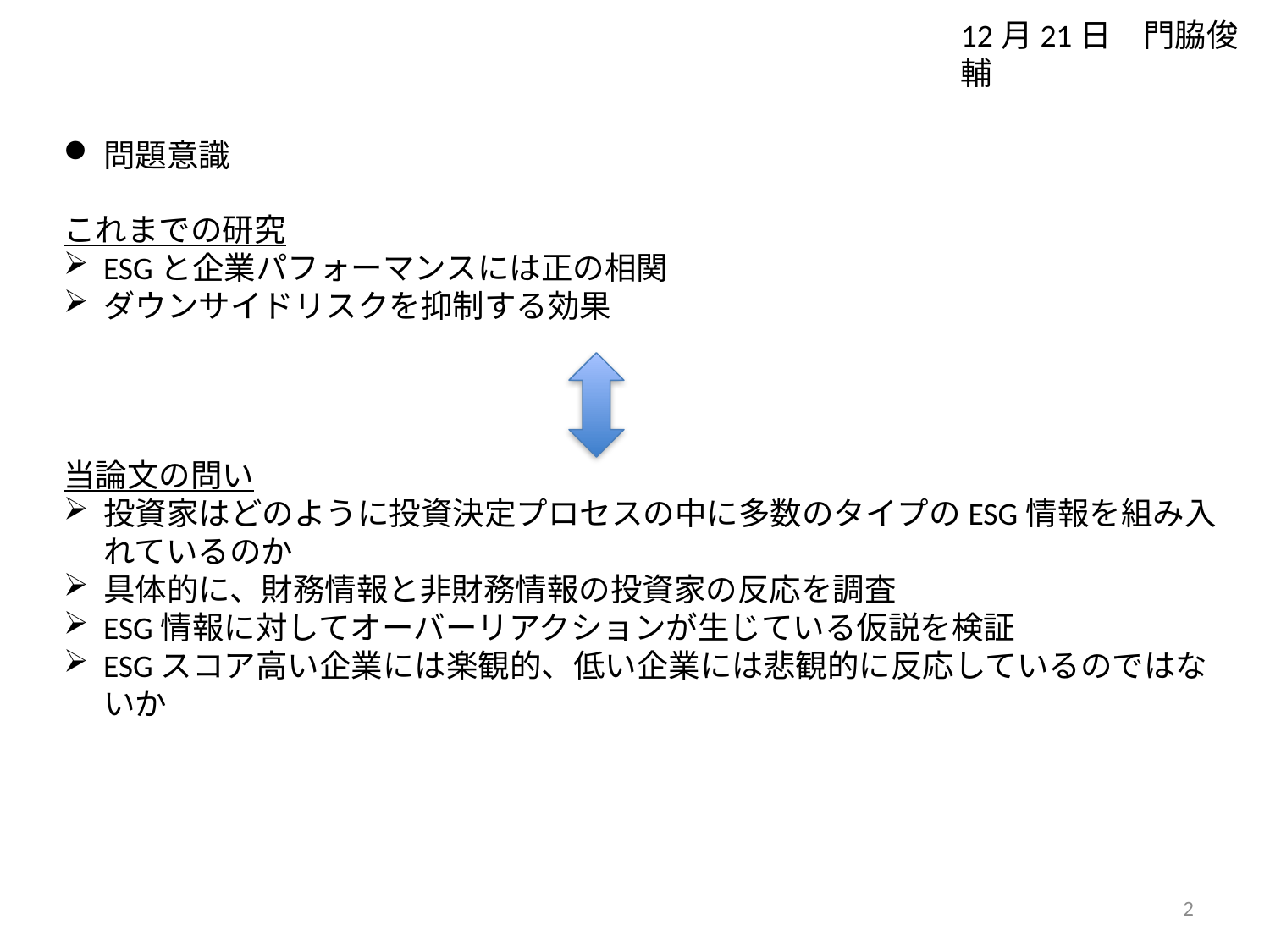

12月21日　門脇俊輔
問題意識
これまでの研究
ESGと企業パフォーマンスには正の相関
ダウンサイドリスクを抑制する効果

当論文の問い
投資家はどのように投資決定プロセスの中に多数のタイプのESG情報を組み入れているのか
具体的に、財務情報と非財務情報の投資家の反応を調査
ESG情報に対してオーバーリアクションが生じている仮説を検証
ESGスコア高い企業には楽観的、低い企業には悲観的に反応しているのではないか
2